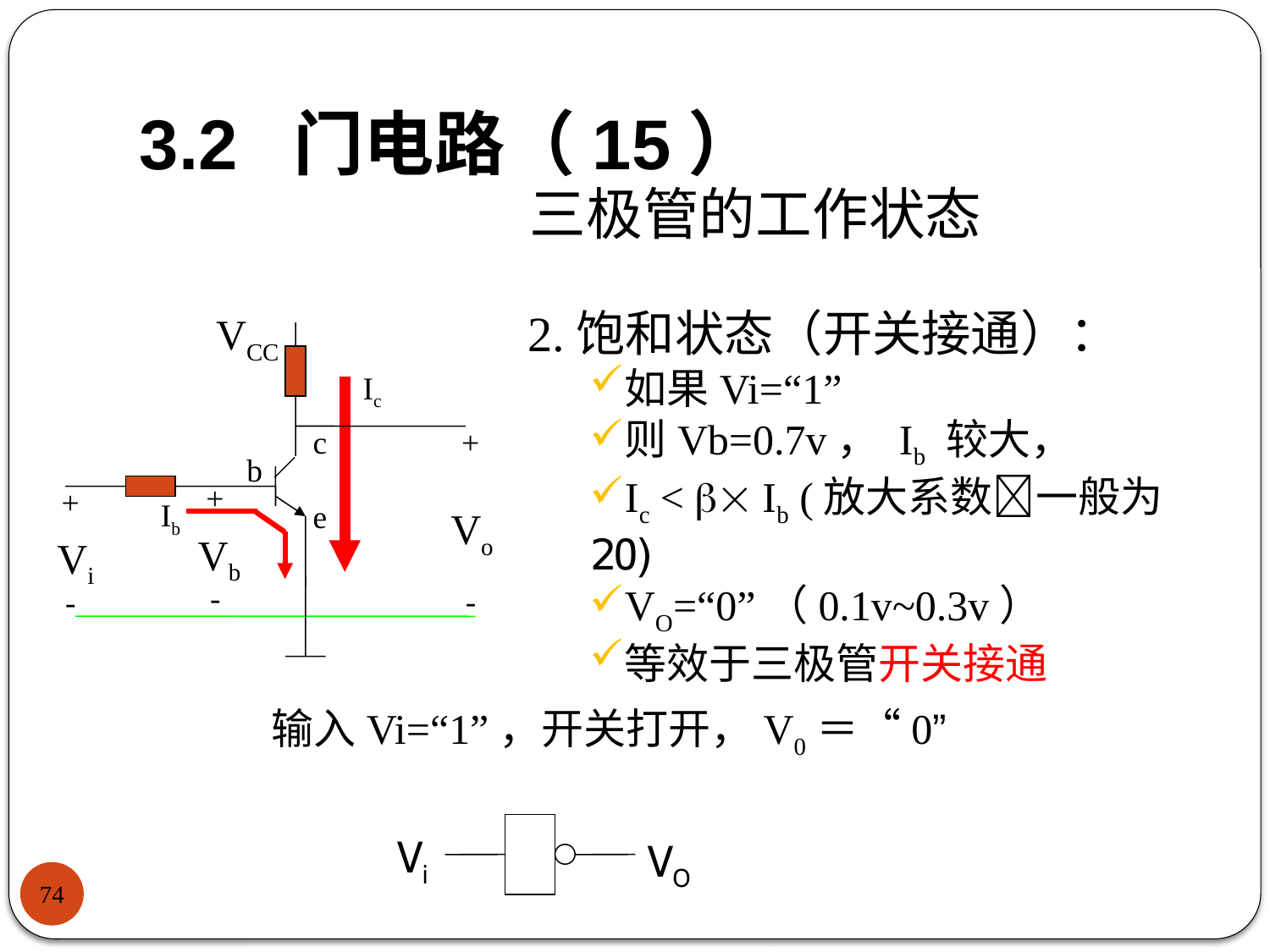

# 3.2  门电路（15）
三极管的工作状态
2.饱和状态（开关接通）：
如果Vi=“1”
则Vb=0.7v， Ib 较大，
Ic < β× Ib (放大系数β一般为20)
VO=“0”（0.1v~0.3v）
等效于三极管开关接通
VCC

+

+

-
-

Vo
Vi
c
b
e
Vb
-
+
Ic
Ib
输入Vi=“1”，开关打开，V0＝“0”

Vi
VO

74